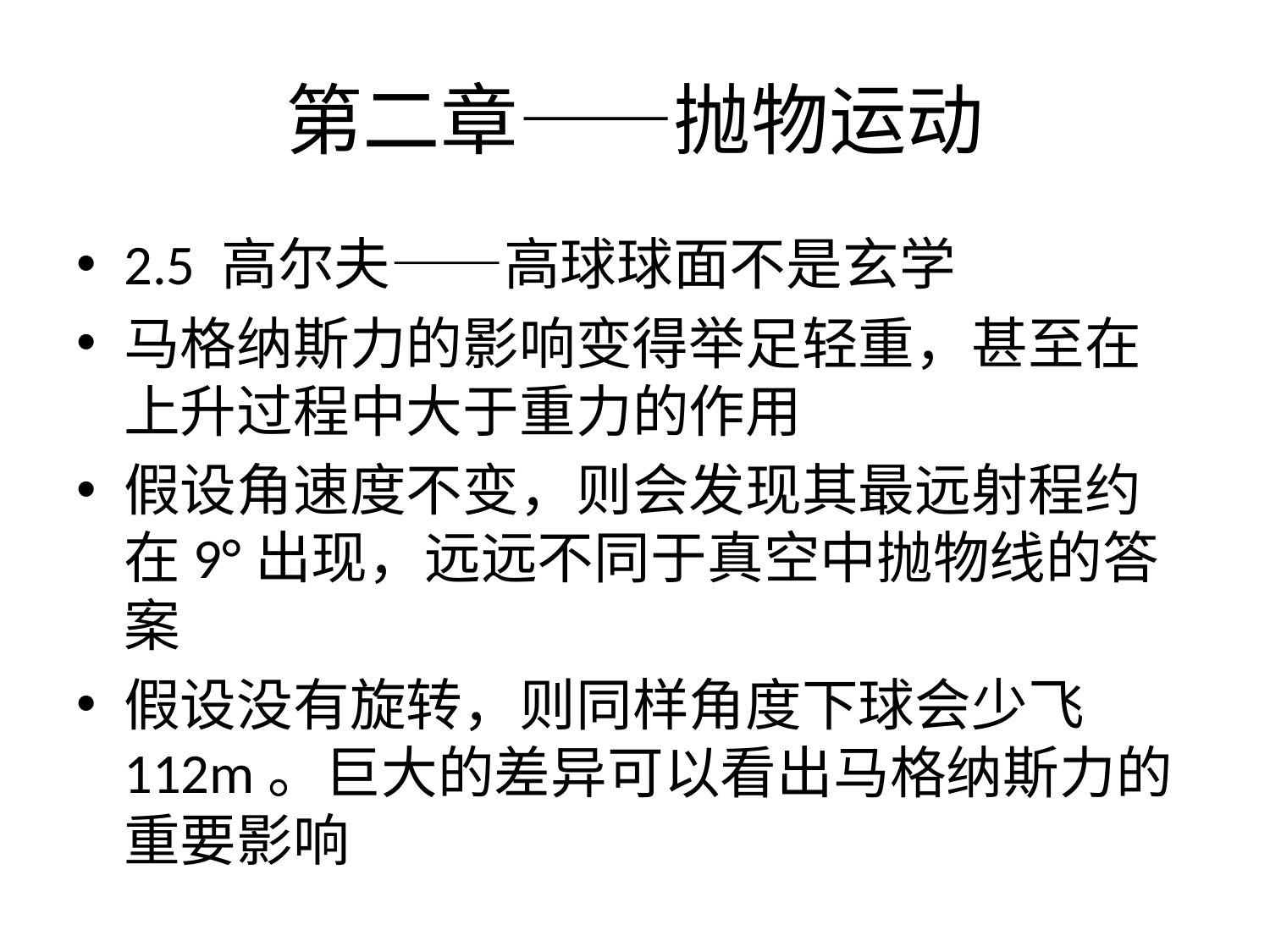

# 第二章——抛物运动
2.5 高尔夫——高球球面不是玄学
马格纳斯力的影响变得举足轻重，甚至在上升过程中大于重力的作用
假设角速度不变，则会发现其最远射程约在9°出现，远远不同于真空中抛物线的答案
假设没有旋转，则同样角度下球会少飞112m。巨大的差异可以看出马格纳斯力的重要影响